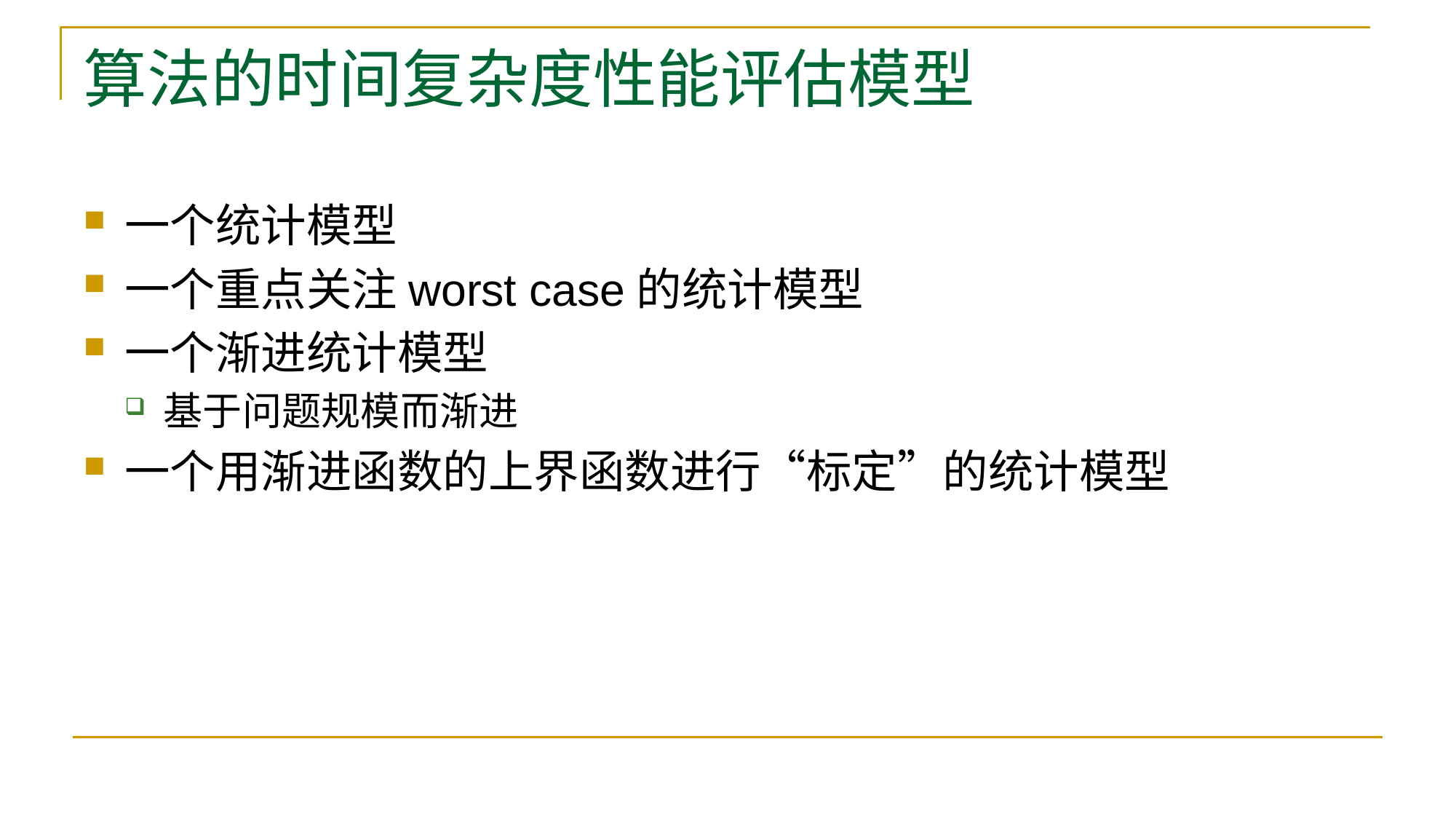

# 算法的时间复杂度性能评估模型
一个统计模型
一个重点关注worst case的统计模型
一个渐进统计模型
基于问题规模而渐进
一个用渐进函数的上界函数进行“标定”的统计模型